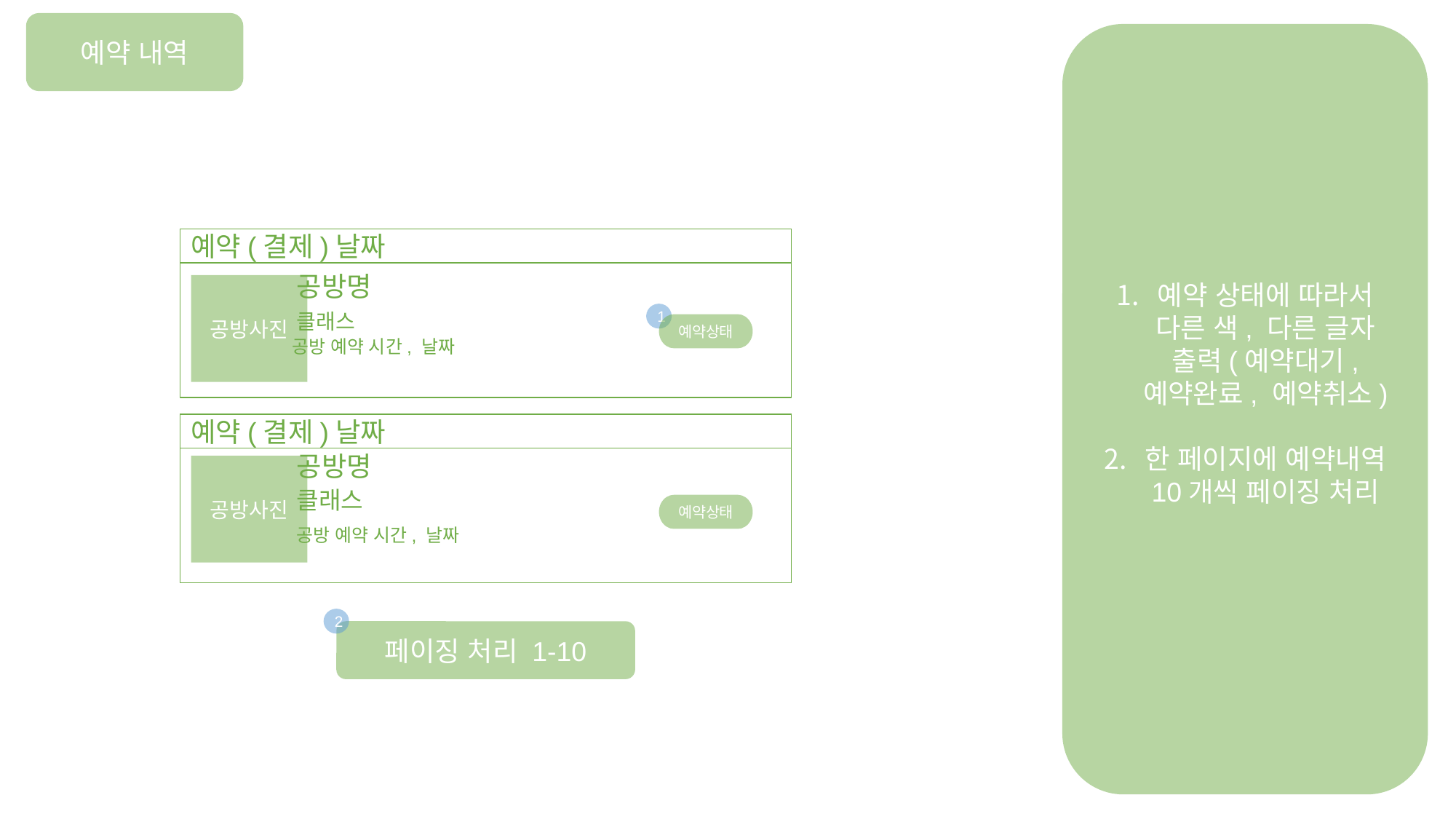

예약 내역
예약 상태에 따라서 다른 색, 다른 글자 출력(예약대기, 예약완료, 예약취소)

한 페이지에 예약내역 10개씩 페이징 처리

             공방명
             클래스
                   공방 예약 시간, 날짜
예약(결제)날짜
공방사진
1
예약상태
             공방명
             클래스
             공방 예약 시간, 날짜
예약(결제)날짜
공방사진
예약상태
2
페이징 처리 1-10